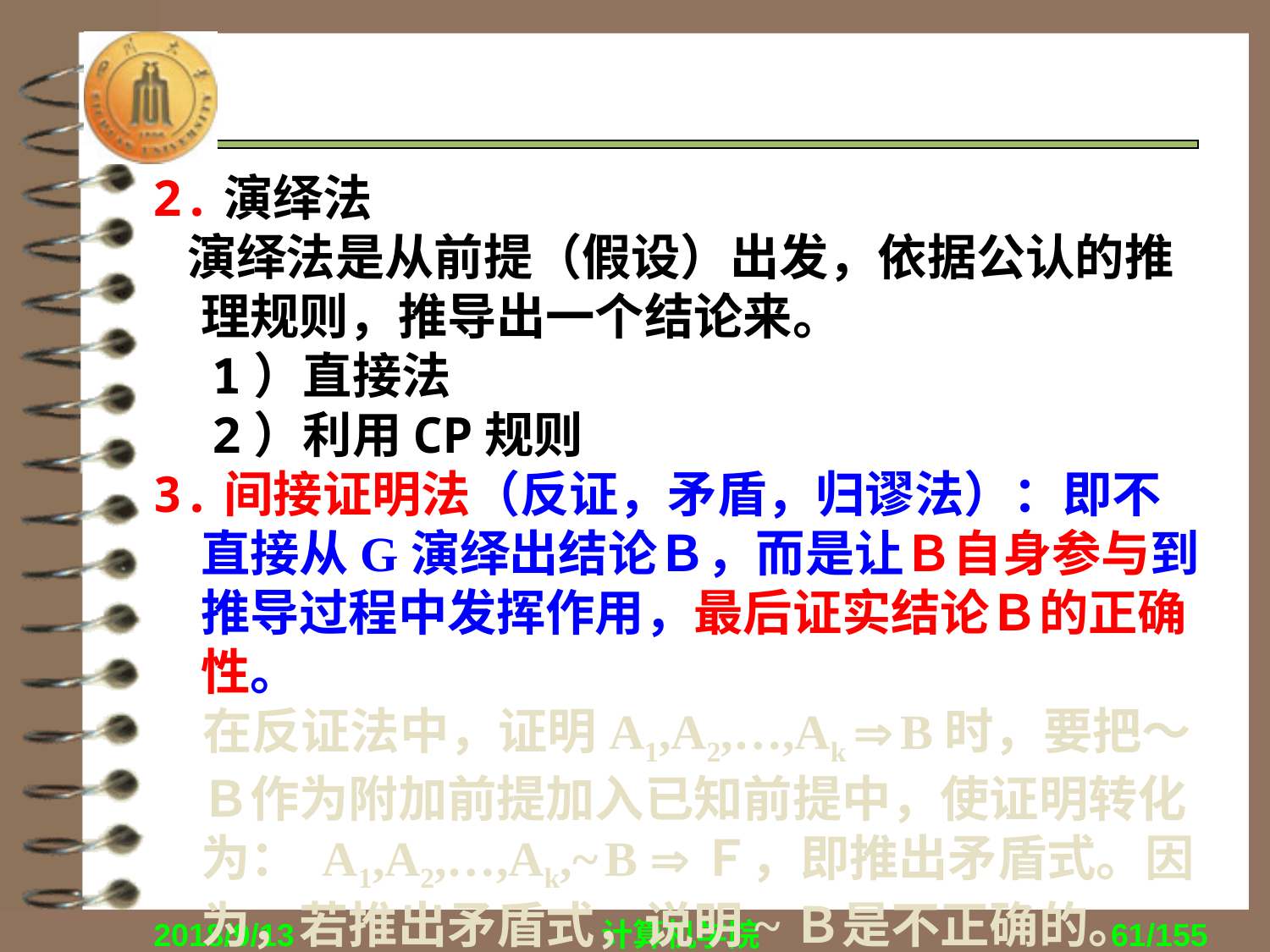

#
2.演绎法
  演绎法是从前提（假设）出发，依据公认的推理规则，推导出一个结论来。
  1）直接法
  2）利用CP规则
3.间接证明法（反证，矛盾，归谬法）：即不直接从G演绎出结论Ｂ，而是让Ｂ自身参与到推导过程中发挥作用，最后证实结论Ｂ的正确性。
　在反证法中，证明A1,A2,…,Ak ⇒ B时，要把～Ｂ作为附加前提加入已知前提中，使证明转化为： A1,A2,…,Ak,~ B ⇒Ｆ，即推出矛盾式。因为，若推出矛盾式，说明~Ｂ是不正确的。
2018/9/13
计算机学院
61/155